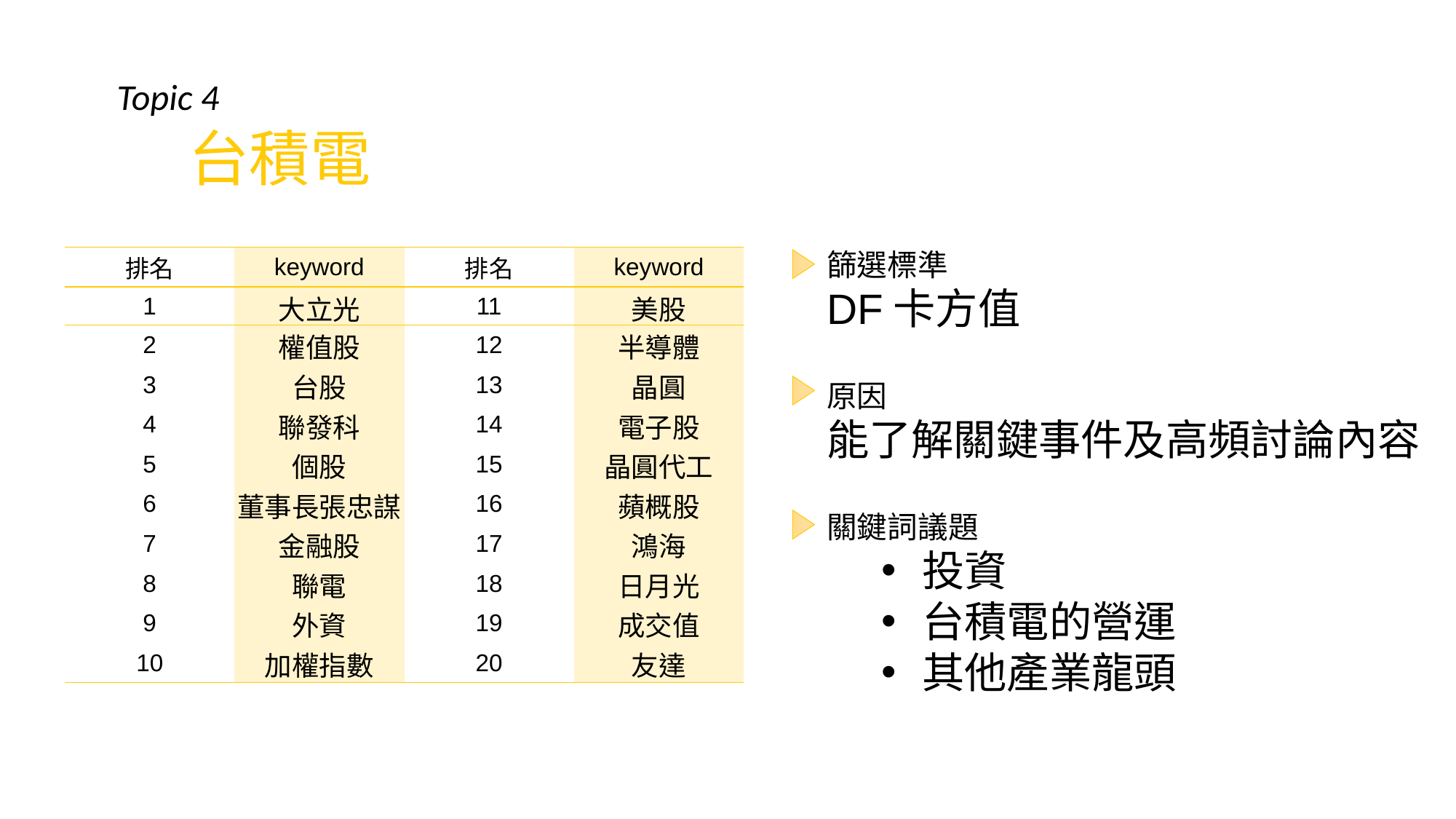

Topic 4
台積電
篩選標準
DF卡方值

原因
能了解關鍵事件及高頻討論內容

關鍵詞議題
投資
台積電的營運
其他產業龍頭
| 排名 | keyword | 排名 | keyword |
| --- | --- | --- | --- |
| 1 | 大立光 | 11 | 美股 |
| 2 | 權值股 | 12 | 半導體 |
| 3 | 台股 | 13 | 晶圓 |
| 4 | 聯發科 | 14 | 電子股 |
| 5 | 個股 | 15 | 晶圓代工 |
| 6 | 董事長張忠謀 | 16 | 蘋概股 |
| 7 | 金融股 | 17 | 鴻海 |
| 8 | 聯電 | 18 | 日月光 |
| 9 | 外資 | 19 | 成交值 |
| 10 | 加權指數 | 20 | 友達 |